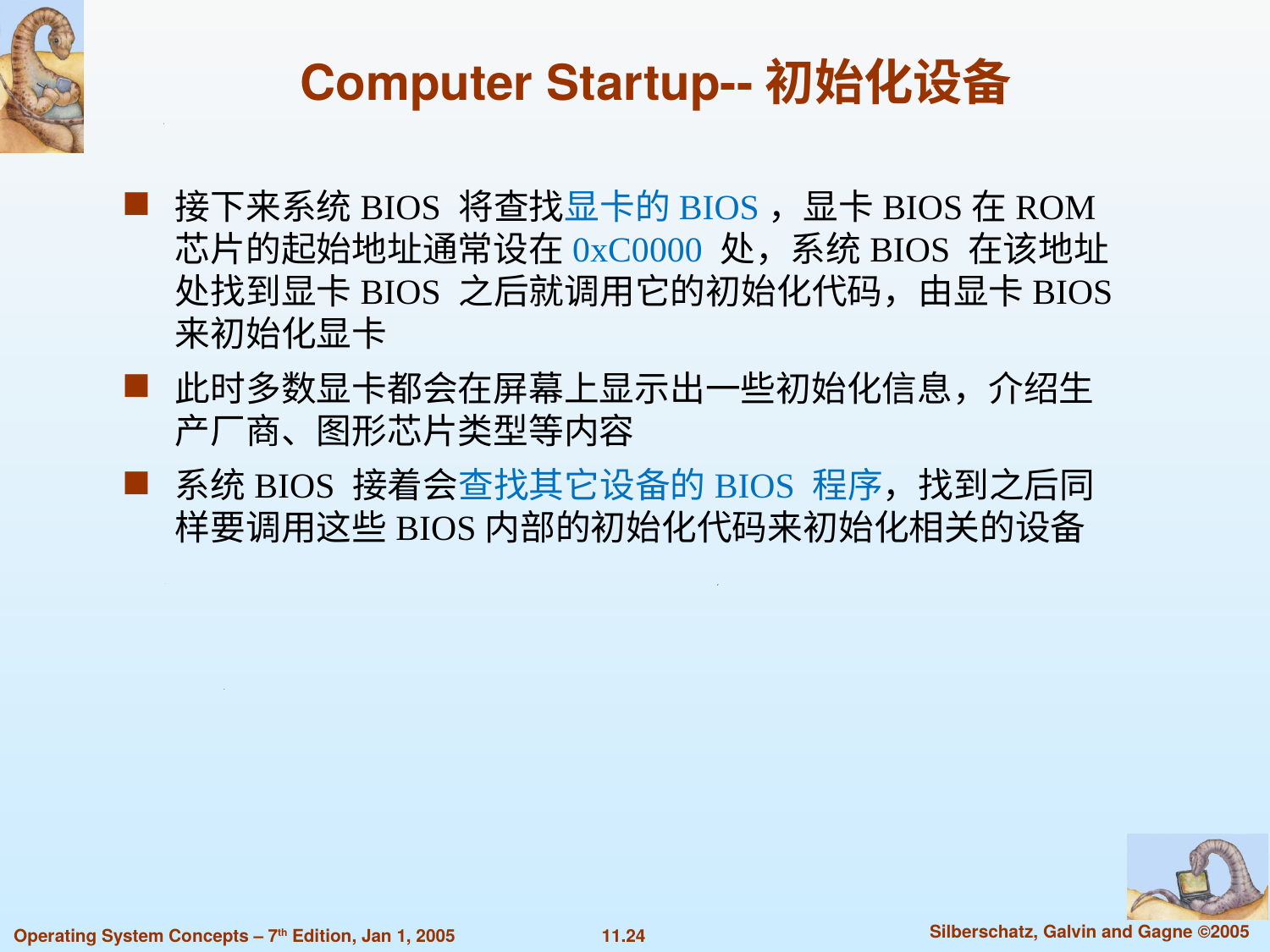

Computer Startup--初始化设备
接下来系统BIOS 将查找显卡的BIOS，显卡BIOS在ROM 芯片的起始地址通常设在0xC0000 处，系统BIOS 在该地址处找到显卡BIOS 之后就调用它的初始化代码，由显卡BIOS 来初始化显卡
此时多数显卡都会在屏幕上显示出一些初始化信息，介绍生产厂商、图形芯片类型等内容
系统BIOS 接着会查找其它设备的BIOS 程序，找到之后同样要调用这些BIOS内部的初始化代码来初始化相关的设备